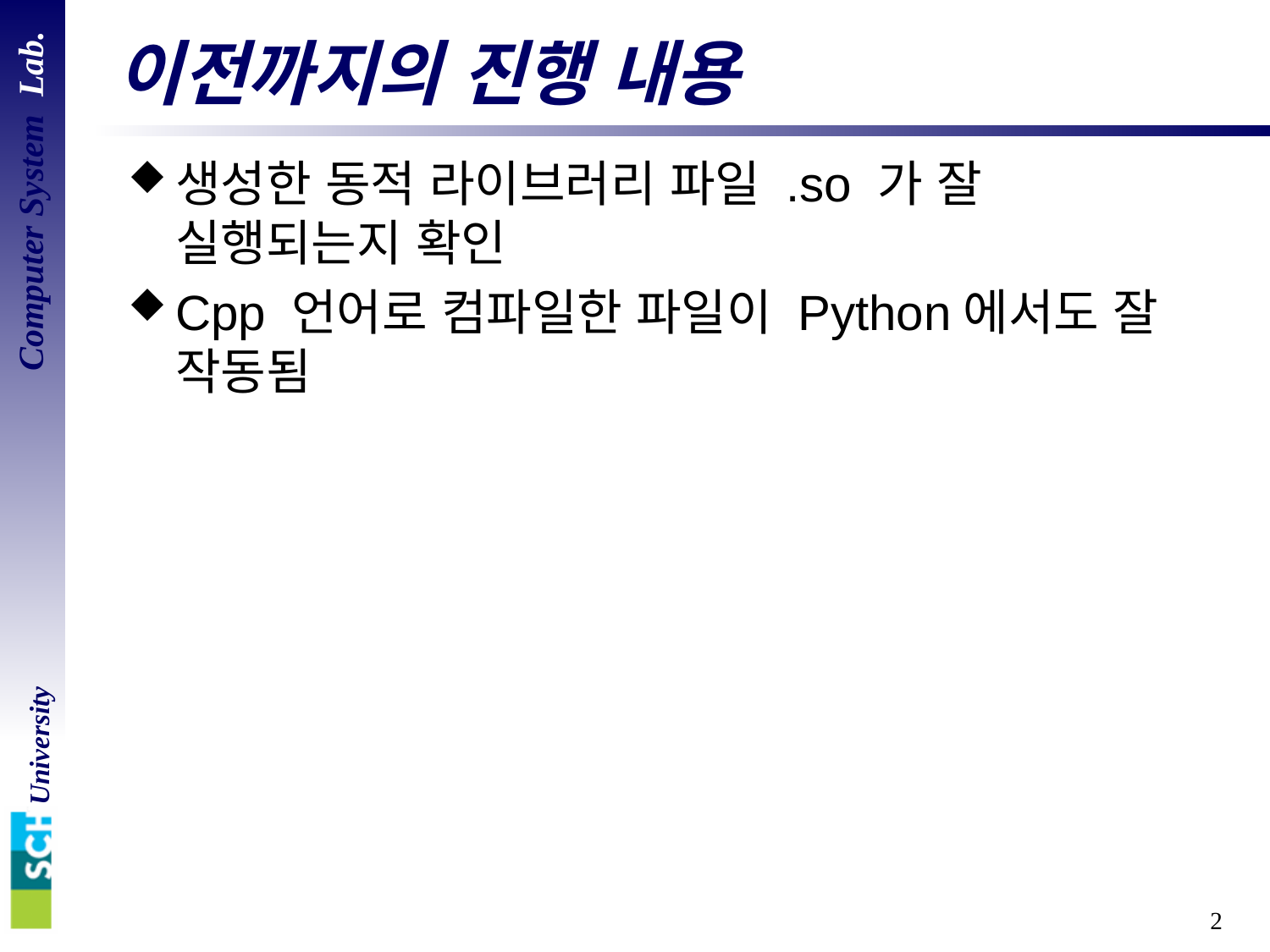

# 이전까지의 진행 내용
생성한 동적 라이브러리 파일 .so 가 잘 실행되는지 확인
Cpp 언어로 컴파일한 파일이 Python에서도 잘 작동됨